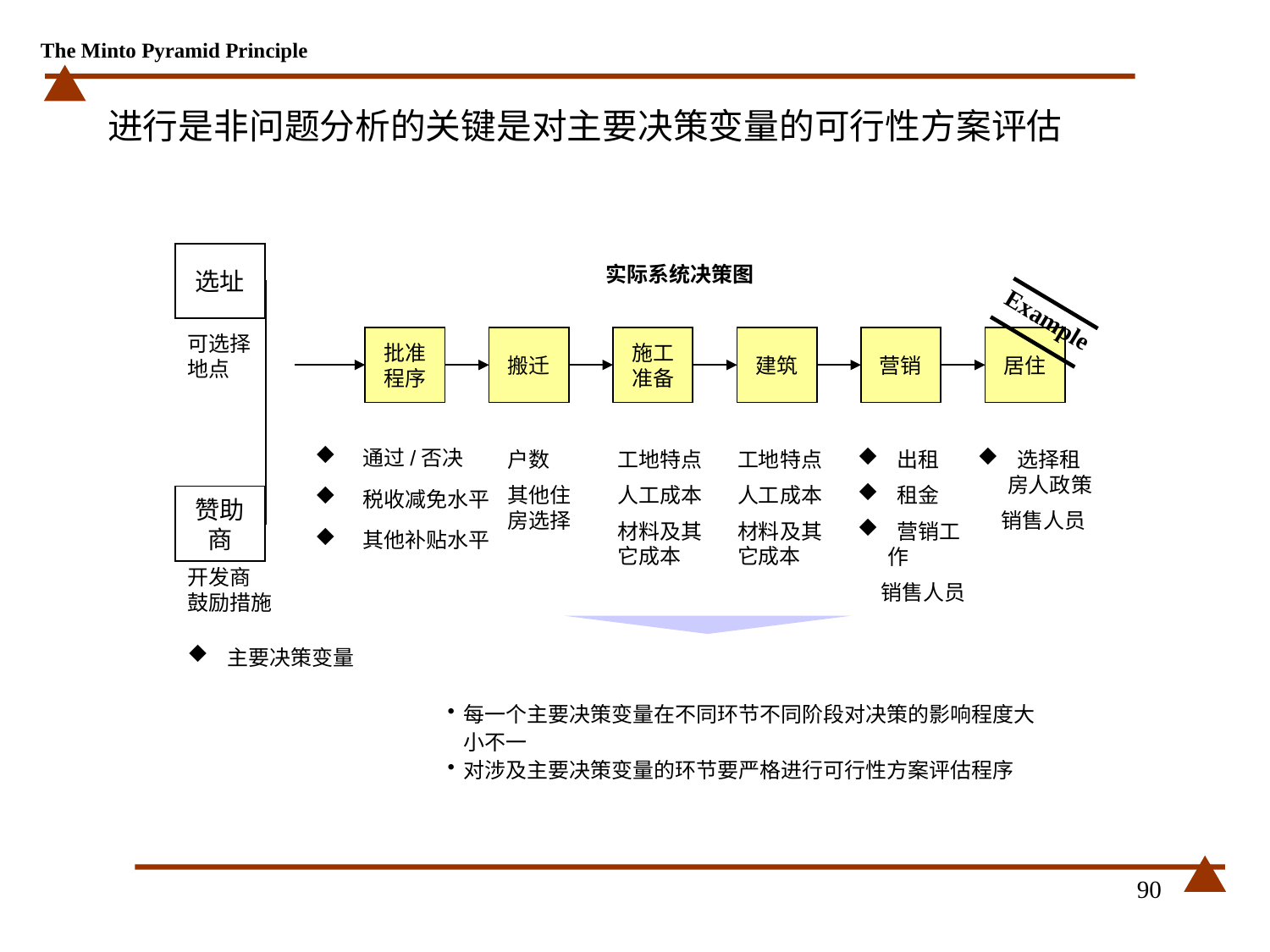

# 进行是非问题分析的关键是对主要决策变量的可行性方案评估
选址
实际系统决策图
Example

可选择地点
批准程序
搬迁
施工准备
建筑
营销
居住
通过/否决
税收减免水平
其他补贴水平
户数
其他住房选择
工地特点
人工成本
材料及其它成本
工地特点
人工成本
材料及其它成本
 出租
 租金
 营销工作
    销售人员
 选择租房人政策
    销售人员
赞助商
开发商
鼓励措施

 主要决策变量
每一个主要决策变量在不同环节不同阶段对决策的影响程度大小不一
对涉及主要决策变量的环节要严格进行可行性方案评估程序
90